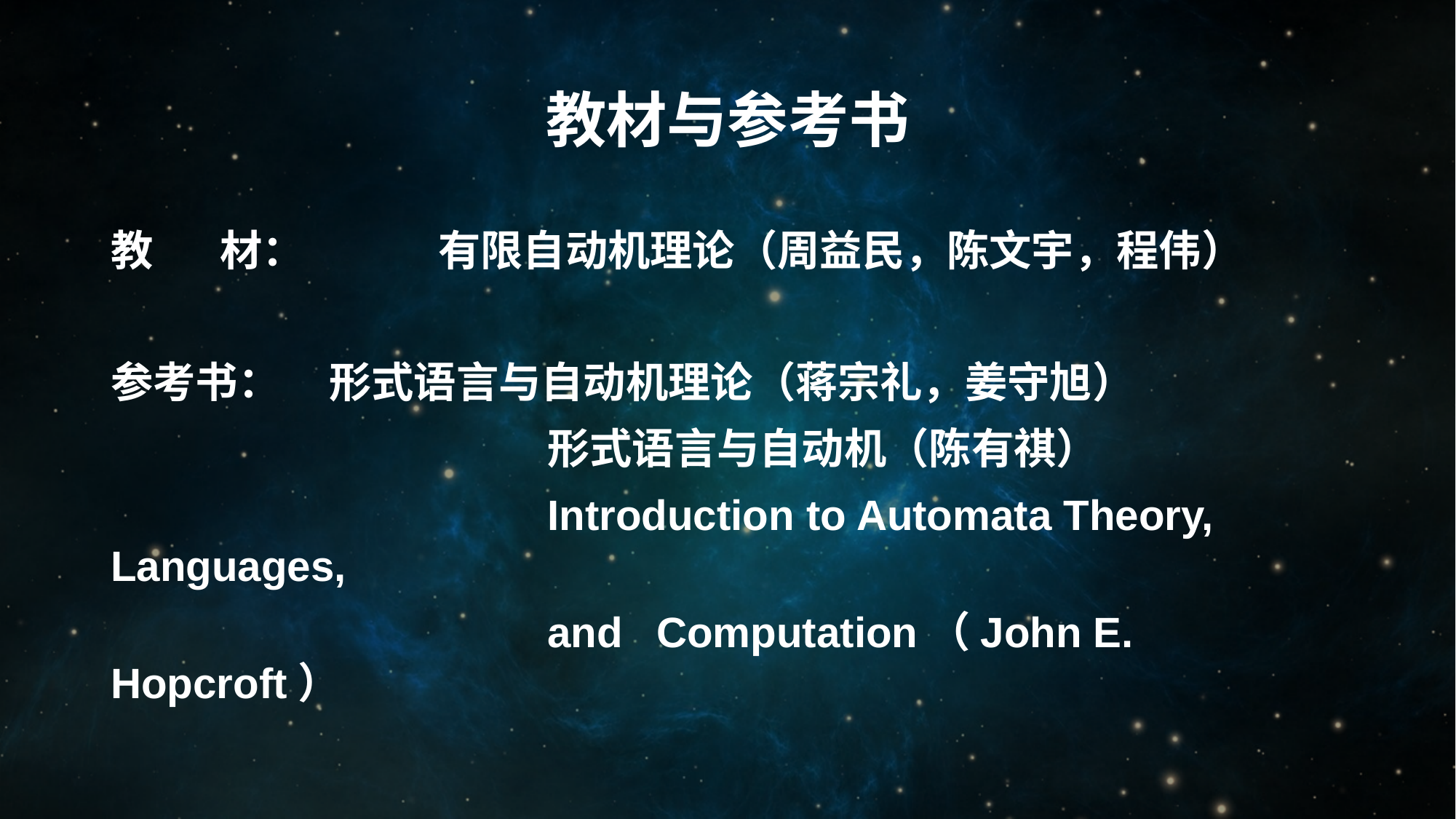

# 教材与参考书
教	材：		有限自动机理论（周益民，陈文宇，程伟）

参考书：	形式语言与自动机理论（蒋宗礼，姜守旭）
				形式语言与自动机（陈有祺）
				Introduction to Automata Theory, Languages,
				and	Computation（John E. Hopcroft）